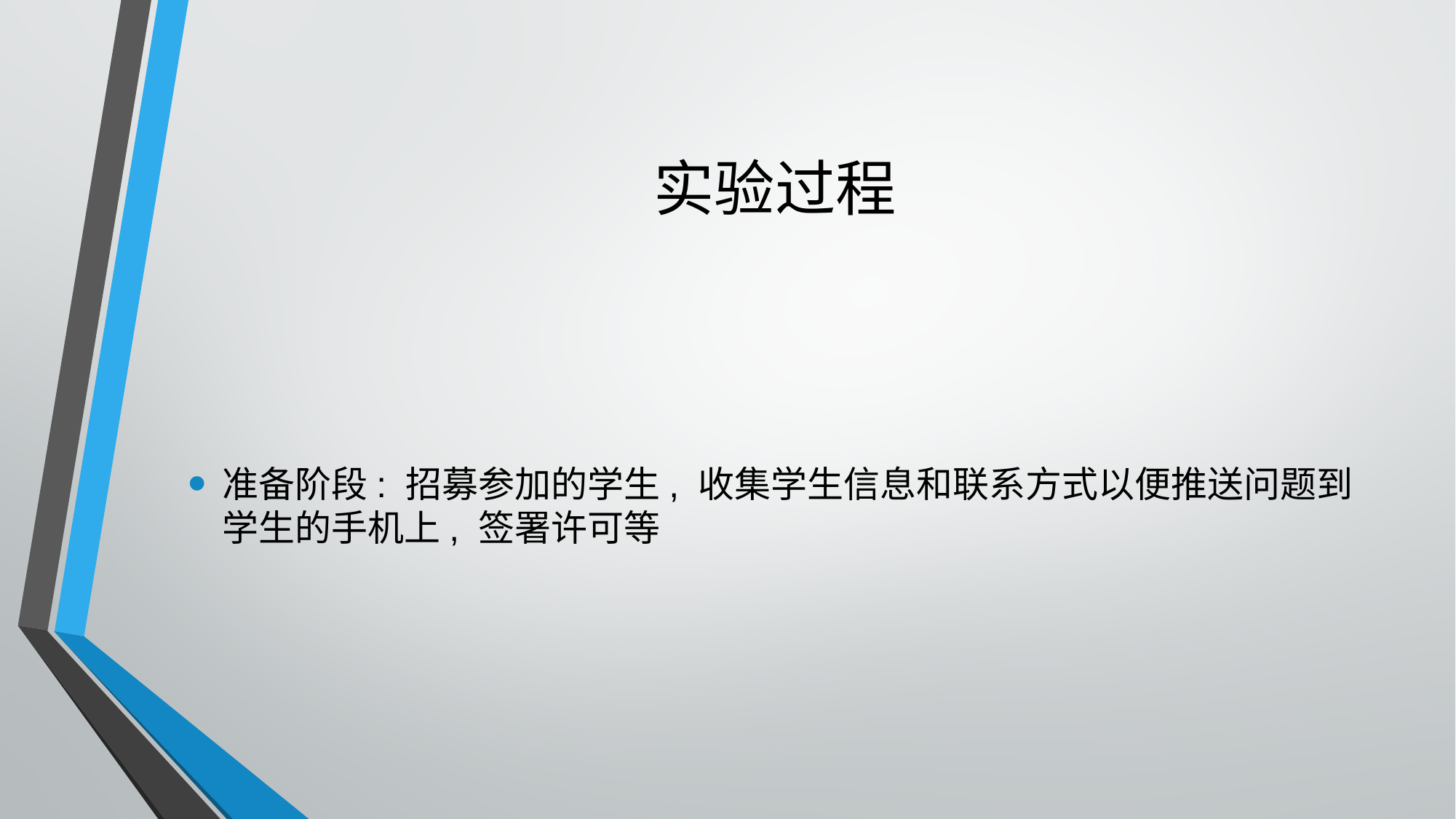

# 实验过程
准备阶段: 招募参加的学生, 收集学生信息和联系方式以便推送问题到学生的手机上, 签署许可等